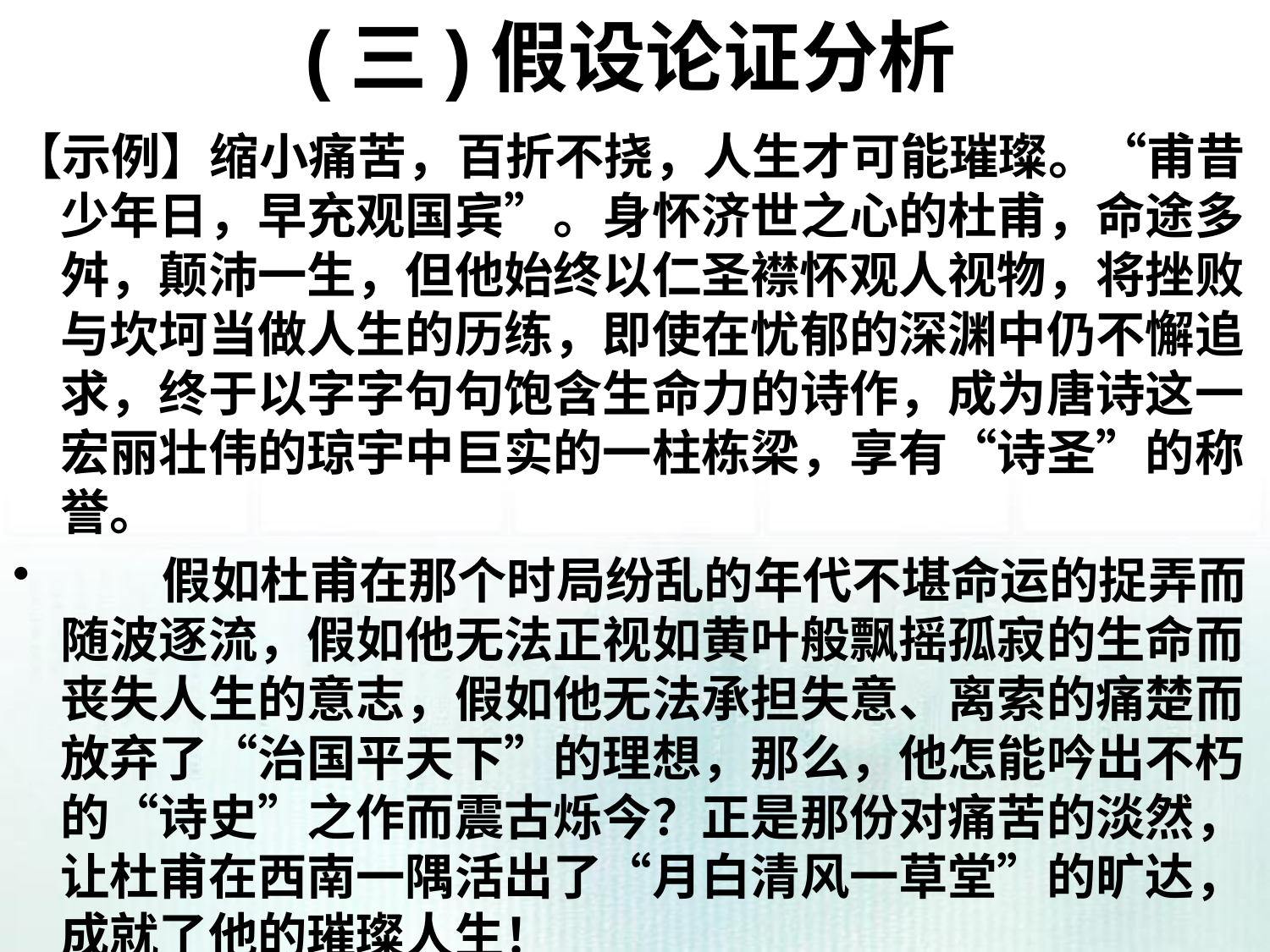

# (三)假设论证分析
【示例】缩小痛苦，百折不挠，人生才可能璀璨。“甫昔少年日，早充观国宾”。身怀济世之心的杜甫，命途多舛，颠沛一生，但他始终以仁圣襟怀观人视物，将挫败与坎坷当做人生的历练，即使在忧郁的深渊中仍不懈追求，终于以字字句句饱含生命力的诗作，成为唐诗这一宏丽壮伟的琼宇中巨实的一柱栋梁，享有“诗圣”的称誉。
        假如杜甫在那个时局纷乱的年代不堪命运的捉弄而随波逐流，假如他无法正视如黄叶般飘摇孤寂的生命而丧失人生的意志，假如他无法承担失意、离索的痛楚而放弃了“治国平天下”的理想，那么，他怎能吟出不朽的“诗史”之作而震古烁今？正是那份对痛苦的淡然，让杜甫在西南一隅活出了“月白清风一草堂”的旷达，成就了他的璀璨人生！